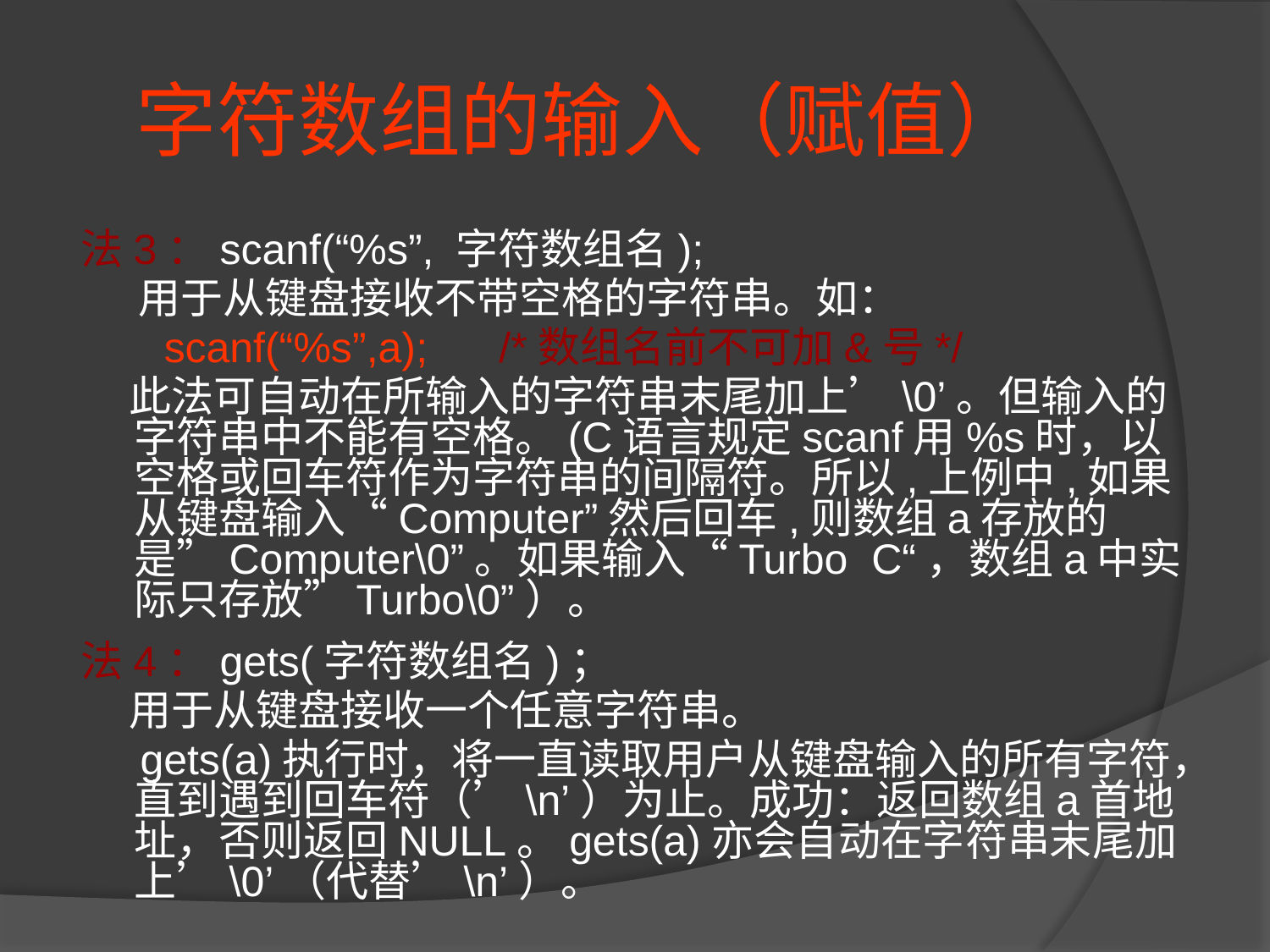

# 字符数组的输入（赋值）
法3：scanf(“%s”, 字符数组名);
     用于从键盘接收不带空格的字符串。如：
       scanf(“%s”,a);      /*数组名前不可加&号*/
    此法可自动在所输入的字符串末尾加上’\0’。但输入的字符串中不能有空格。(C语言规定scanf用%s时，以空格或回车符作为字符串的间隔符。所以,上例中,如果从键盘输入“Computer”然后回车,则数组a存放的是”Computer\0”。如果输入“Turbo  C“，数组a中实际只存放”Turbo\0”）。
法4：gets(字符数组名)；
    用于从键盘接收一个任意字符串。
     gets(a)执行时，将一直读取用户从键盘输入的所有字符，直到遇到回车符（’\n’）为止。成功：返回数组a首地址，否则返回NULL。gets(a)亦会自动在字符串末尾加上’\0’（代替’\n’）。